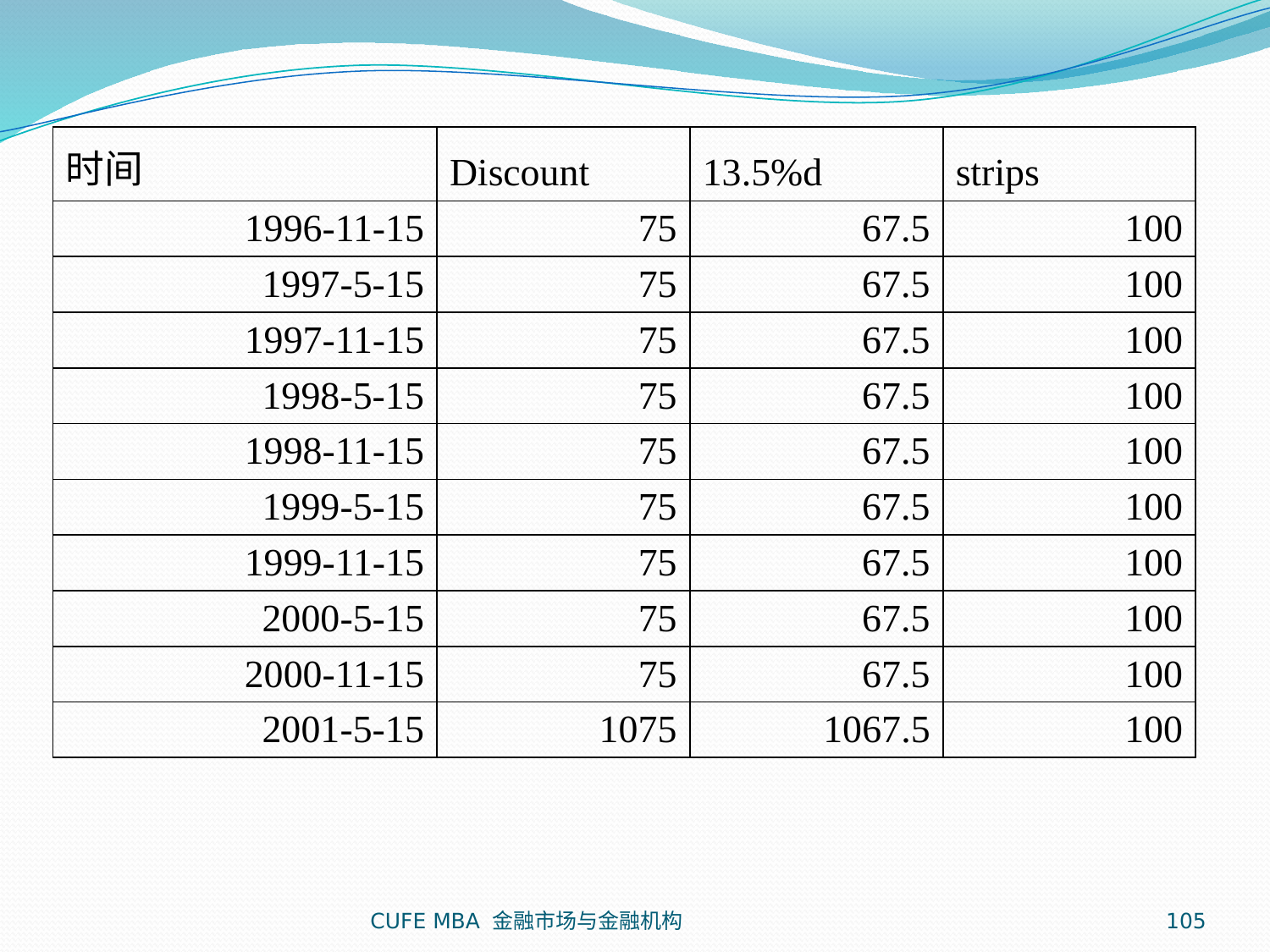

| 时间 | Discount | 13.5%d | strips |
| --- | --- | --- | --- |
| 1996-11-15 | 75 | 67.5 | 100 |
| 1997-5-15 | 75 | 67.5 | 100 |
| 1997-11-15 | 75 | 67.5 | 100 |
| 1998-5-15 | 75 | 67.5 | 100 |
| 1998-11-15 | 75 | 67.5 | 100 |
| 1999-5-15 | 75 | 67.5 | 100 |
| 1999-11-15 | 75 | 67.5 | 100 |
| 2000-5-15 | 75 | 67.5 | 100 |
| 2000-11-15 | 75 | 67.5 | 100 |
| 2001-5-15 | 1075 | 1067.5 | 100 |
CUFE MBA 金融市场与金融机构
105